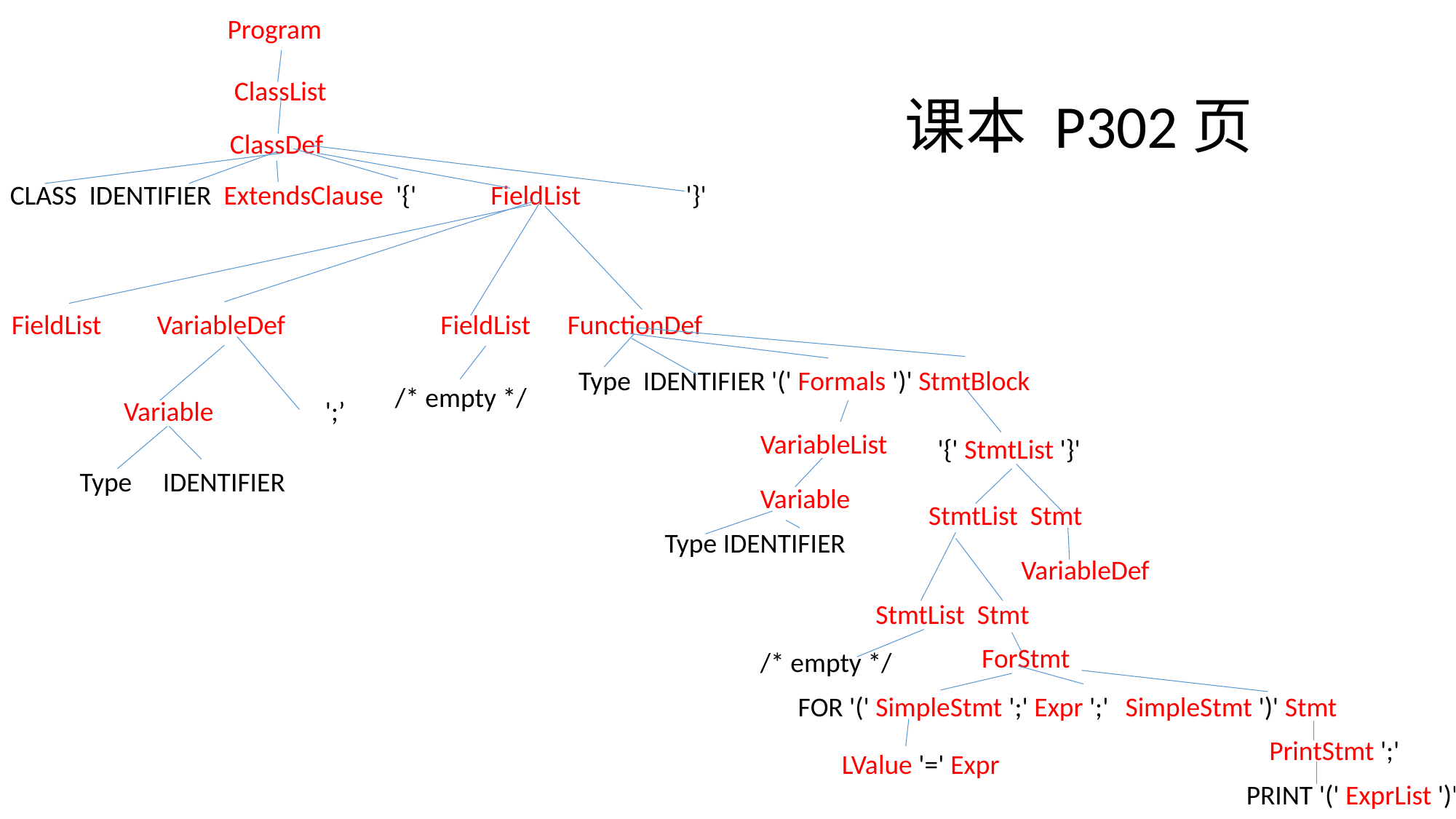

Program
ClassList
课本 P302页
ClassDef
CLASS  IDENTIFIER  ExtendsClause  '{'            FieldList                 '}'
FieldList         VariableDef
FieldList      FunctionDef
Type  IDENTIFIER '(' Formals ')' StmtBlock
/* empty */
Variable                  ';’
VariableList
'{' StmtList '}'
Type     IDENTIFIER
Variable
StmtList  Stmt
Type IDENTIFIER
VariableDef
StmtList  Stmt
ForStmt
/* empty */
FOR '(' SimpleStmt ';' Expr ';'	SimpleStmt ')' Stmt
PrintStmt ';'
LValue '=' Expr
PRINT '(' ExprList ')'